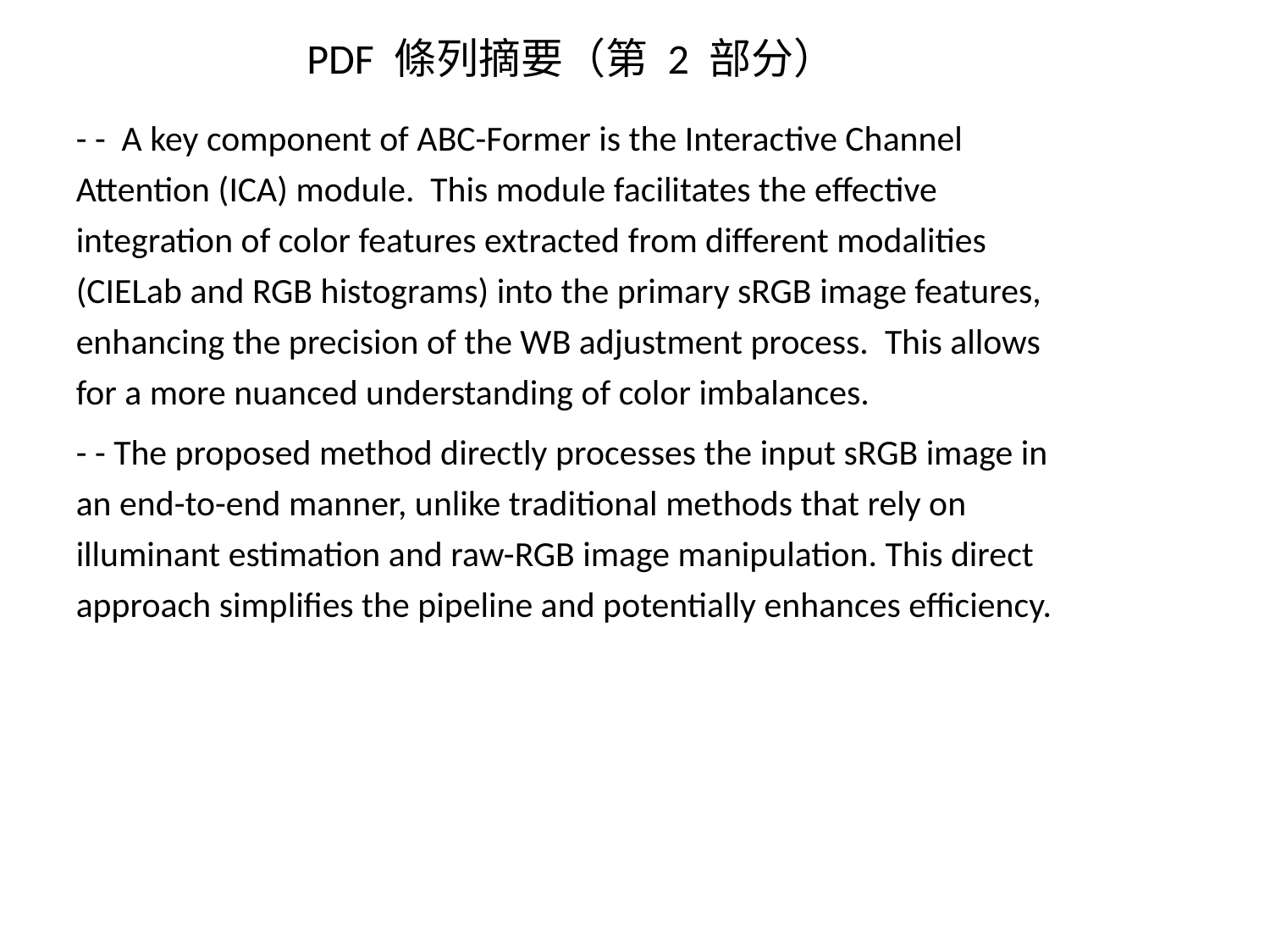

PDF 條列摘要（第 2 部分）

- -  A key component of ABC-Former is the Interactive Channel Attention (ICA) module.  This module facilitates the effective integration of color features extracted from different modalities (CIELab and RGB histograms) into the primary sRGB image features, enhancing the precision of the WB adjustment process.  This allows for a more nuanced understanding of color imbalances.
- - The proposed method directly processes the input sRGB image in an end-to-end manner, unlike traditional methods that rely on illuminant estimation and raw-RGB image manipulation. This direct approach simplifies the pipeline and potentially enhances efficiency.